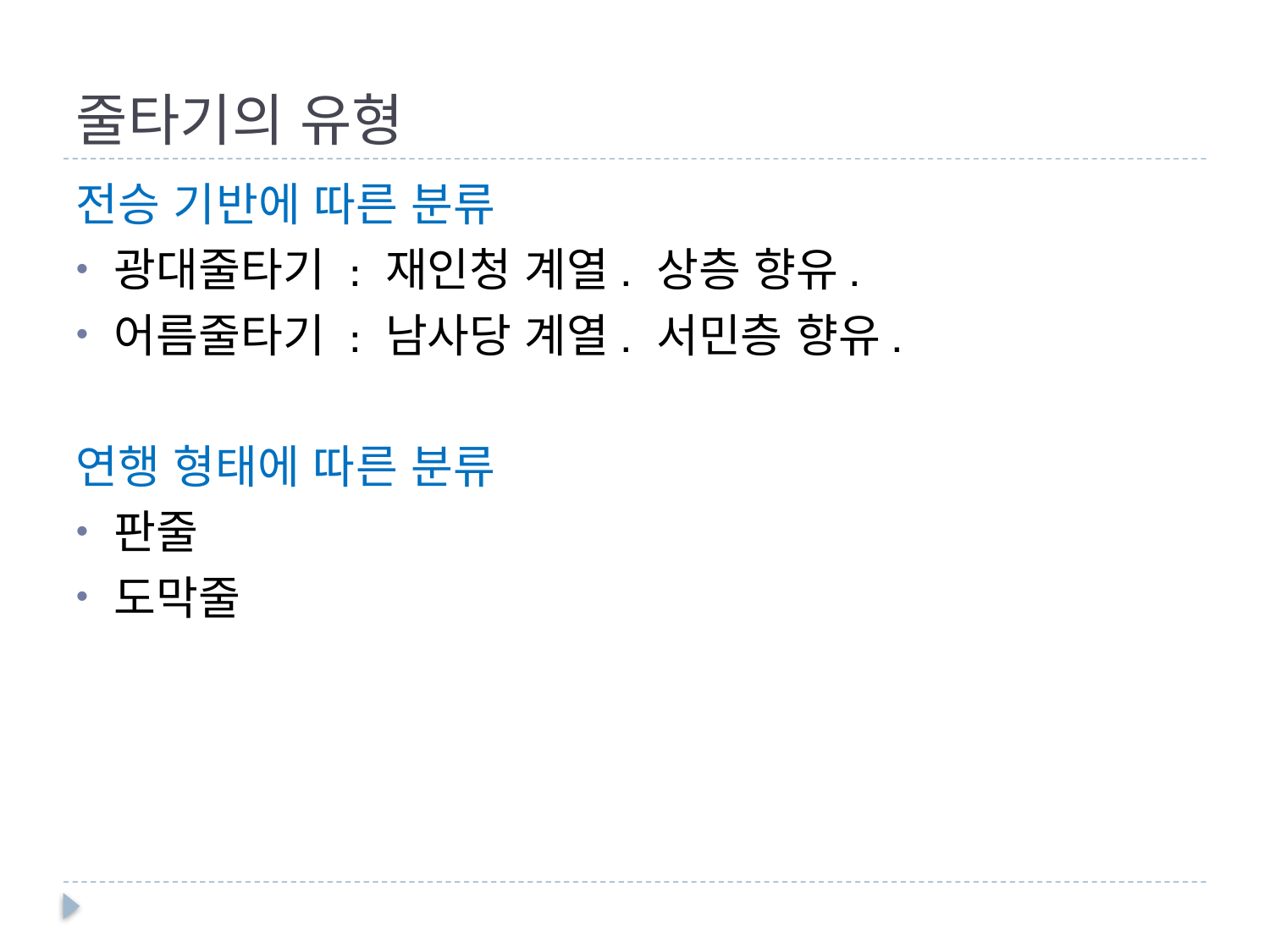

# 줄타기의 유형
전승 기반에 따른 분류
광대줄타기 : 재인청 계열. 상층 향유.
어름줄타기 : 남사당 계열. 서민층 향유.

연행 형태에 따른 분류
판줄
도막줄